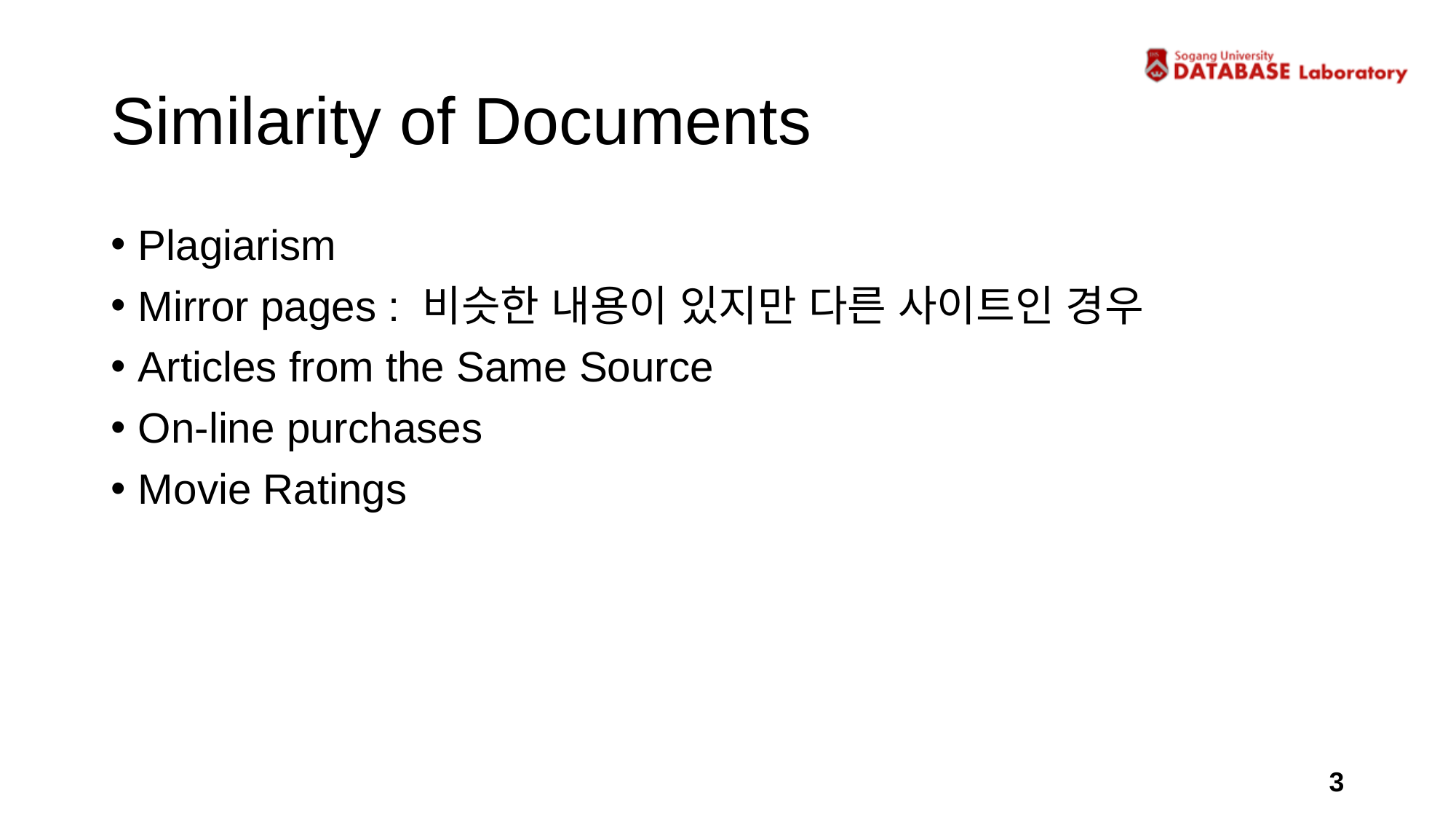

# Similarity of Documents
Plagiarism
Mirror pages : 비슷한 내용이 있지만 다른 사이트인 경우
Articles from the Same Source
On-line purchases
Movie Ratings
3